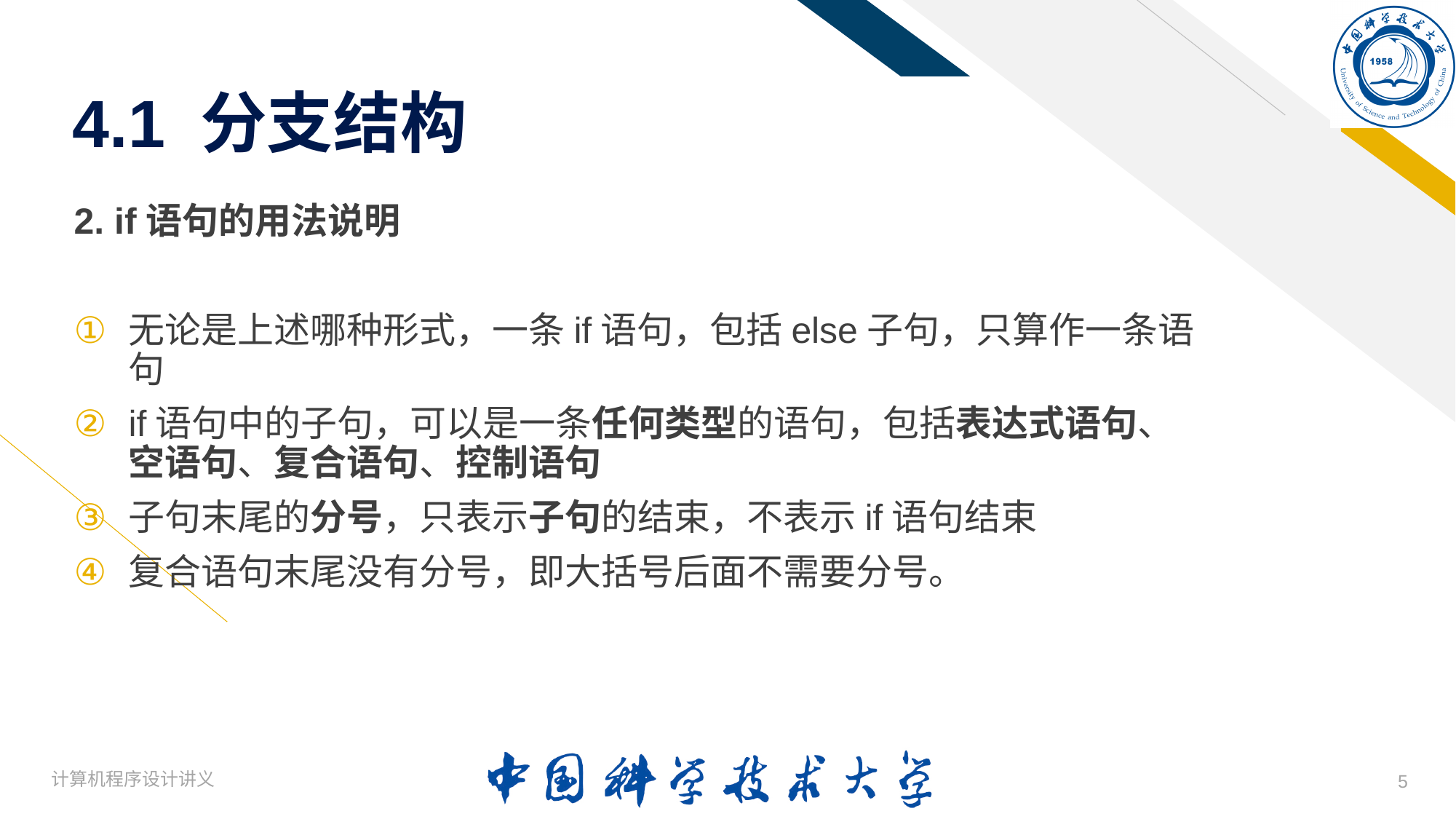

# 4.1 分支结构
2. if语句的用法说明

无论是上述哪种形式，一条if语句，包括else子句，只算作一条语句
if语句中的子句，可以是一条任何类型的语句，包括表达式语句、空语句、复合语句、控制语句
子句末尾的分号，只表示子句的结束，不表示if语句结束
复合语句末尾没有分号，即大括号后面不需要分号。

计算机程序设计讲义
5